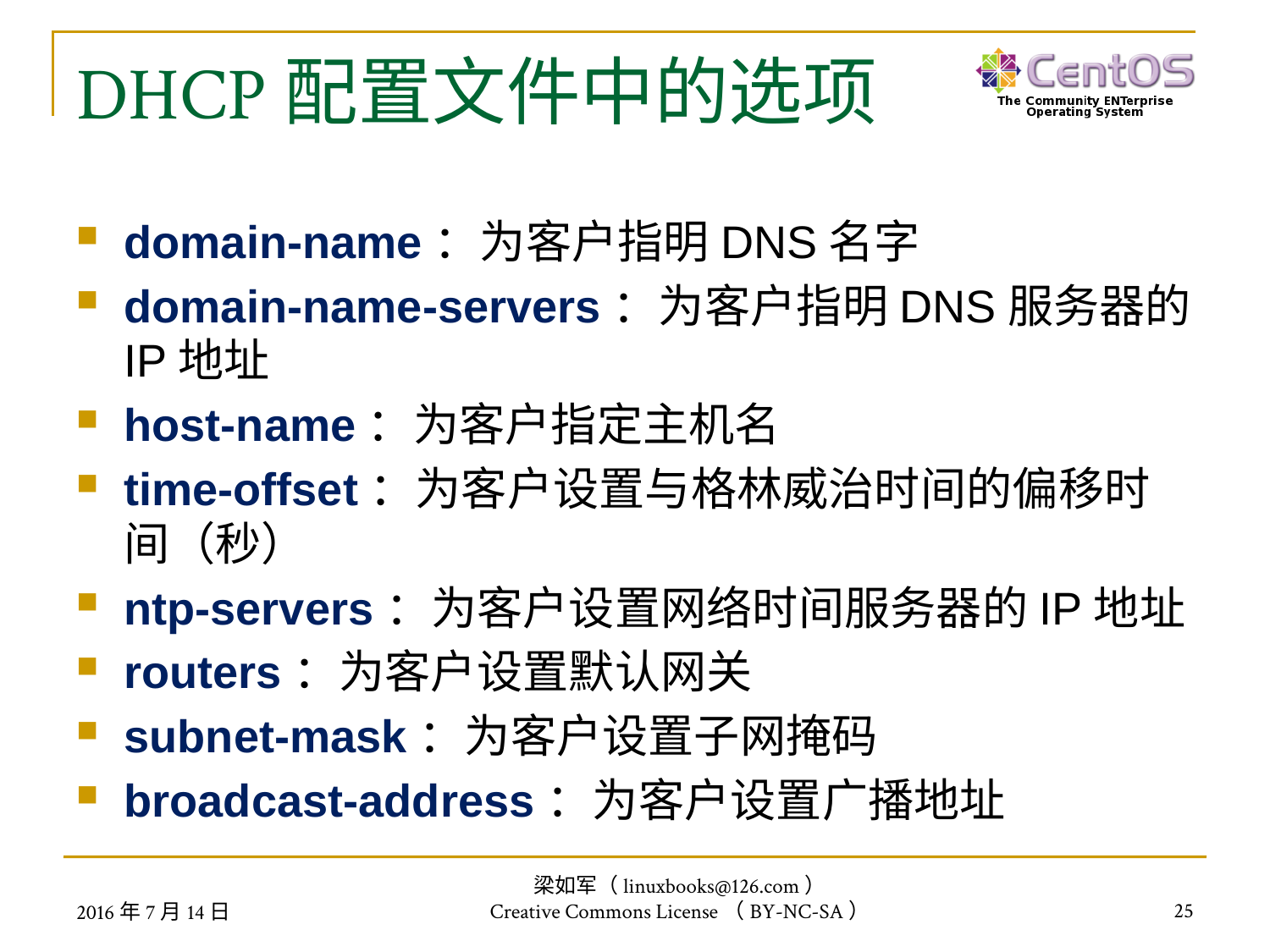

# DHCP配置文件中的选项
domain-name：为客户指明DNS名字
domain-name-servers：为客户指明DNS服务器的IP地址
host-name：为客户指定主机名
time-offset：为客户设置与格林威治时间的偏移时间（秒）
ntp-servers：为客户设置网络时间服务器的IP地址
routers：为客户设置默认网关
subnet-mask：为客户设置子网掩码
broadcast-address：为客户设置广播地址
梁如军（linuxbooks@126.com）
Creative Commons License（BY-NC-SA）
2016年7月14日
25